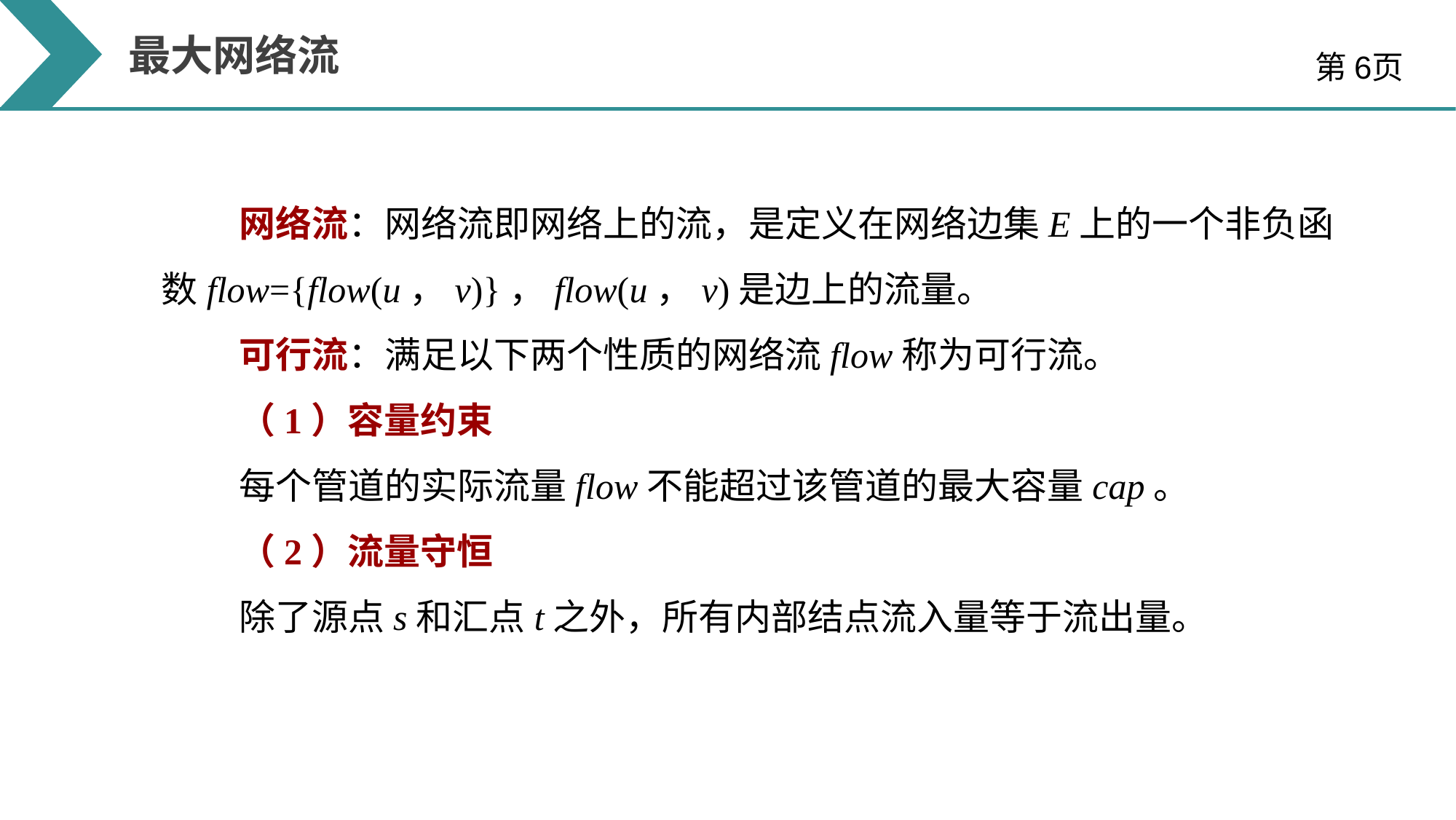

最大网络流
第6页
网络流：网络流即网络上的流，是定义在网络边集E上的一个非负函数flow={flow(u，v)}，flow(u，v)是边上的流量。
可行流：满足以下两个性质的网络流flow称为可行流。
（1）容量约束
每个管道的实际流量flow不能超过该管道的最大容量cap。
（2）流量守恒
除了源点s和汇点t之外，所有内部结点流入量等于流出量。